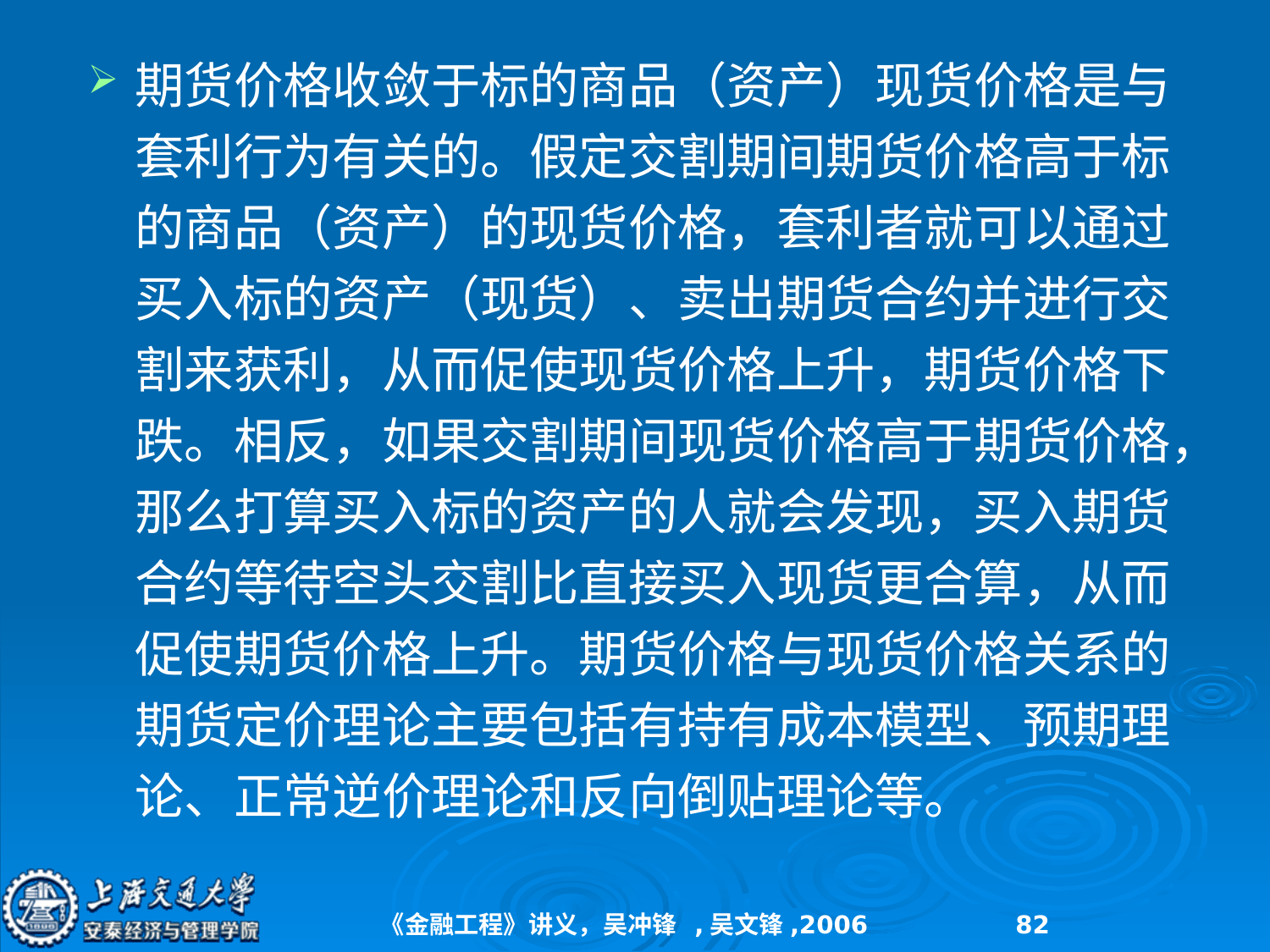

期货价格收敛于标的商品（资产）现货价格是与套利行为有关的。假定交割期间期货价格高于标的商品（资产）的现货价格，套利者就可以通过买入标的资产（现货）、卖出期货合约并进行交割来获利，从而促使现货价格上升，期货价格下跌。相反，如果交割期间现货价格高于期货价格，那么打算买入标的资产的人就会发现，买入期货合约等待空头交割比直接买入现货更合算，从而促使期货价格上升。期货价格与现货价格关系的期货定价理论主要包括有持有成本模型、预期理论、正常逆价理论和反向倒贴理论等。